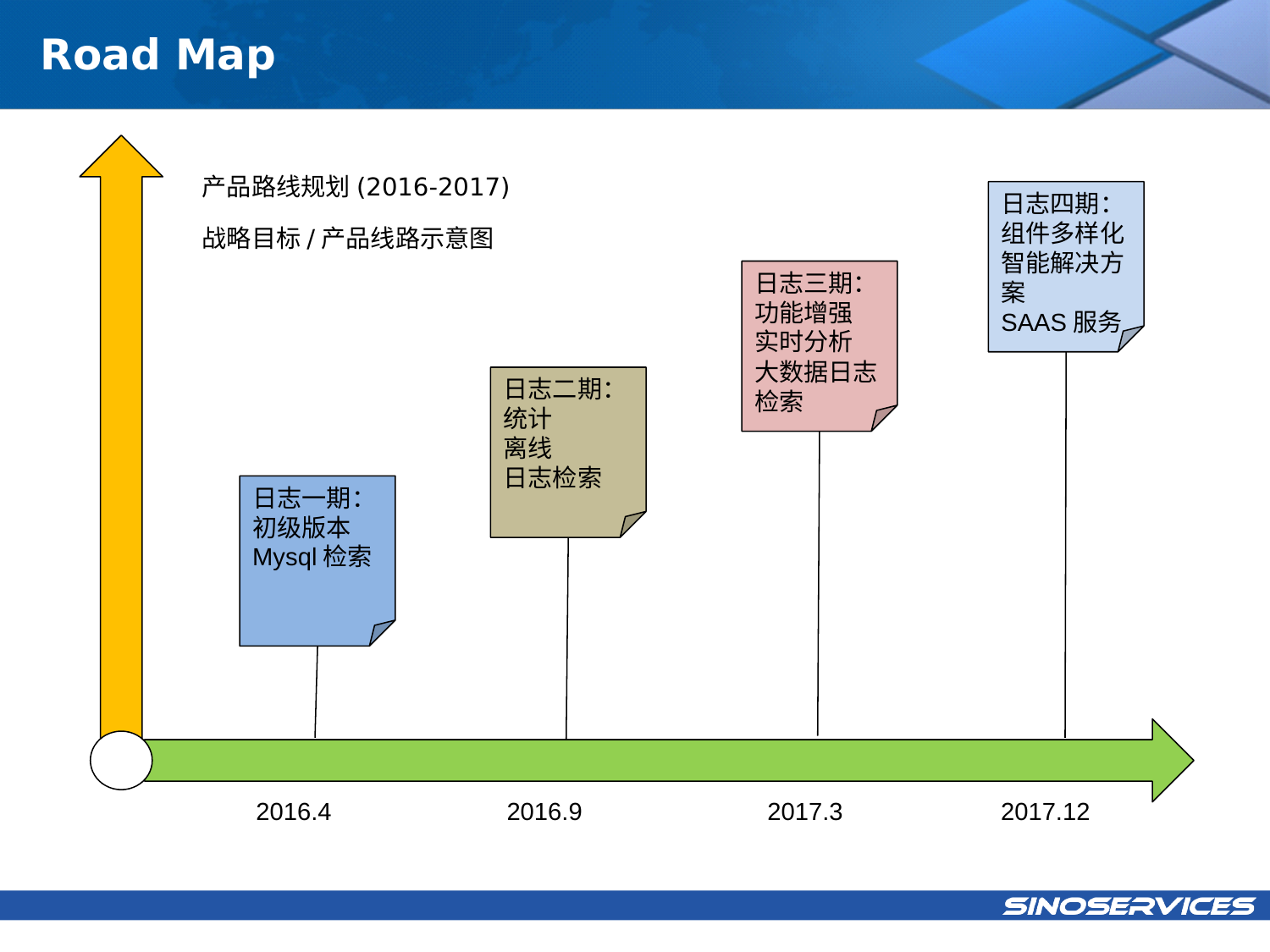

Road Map

产品路线规划(2016-2017)
日志四期：
组件多样化
智能解决方案
SAAS服务
战略目标/产品线路示意图

日志三期：
功能增强
实时分析
大数据日志检索
日志二期：
统计
离线
日志检索
日志一期：
初级版本
Mysql检索

2016.4
2016.9
2017.3
2017.12